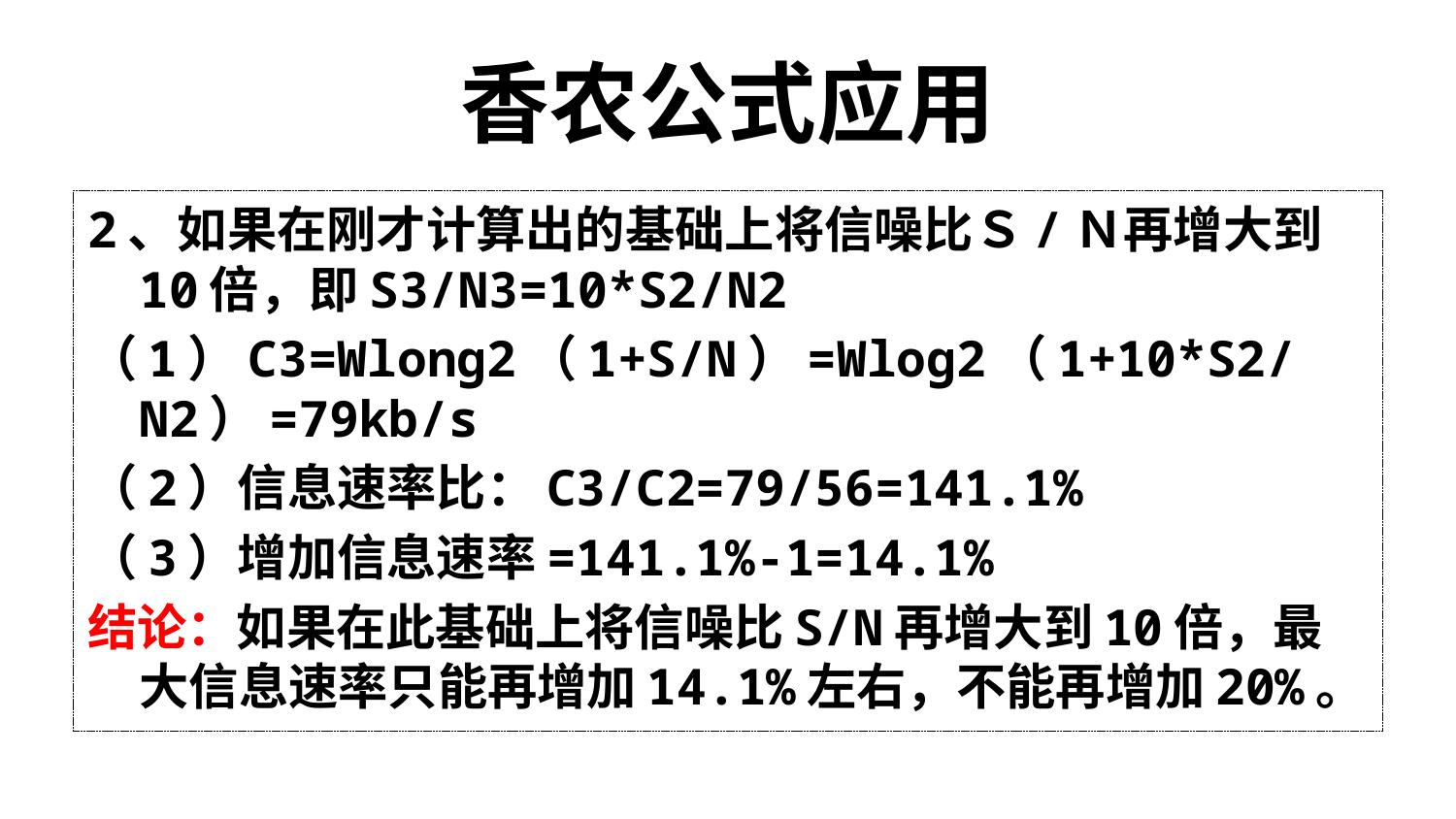

# 香农公式应用
2、如果在刚才计算出的基础上将信噪比Ｓ/Ｎ再增大到10倍，即S3/N3=10*S2/N2
（1）C3=Wlong2（1+S/N）=Wlog2（1+10*S2/N2）=79kb/s
（2）信息速率比：C3/C2=79/56=141.1%
（3）增加信息速率=141.1%-1=14.1%
结论：如果在此基础上将信噪比S/N再增大到10倍，最大信息速率只能再增加14.1%左右，不能再增加20%。